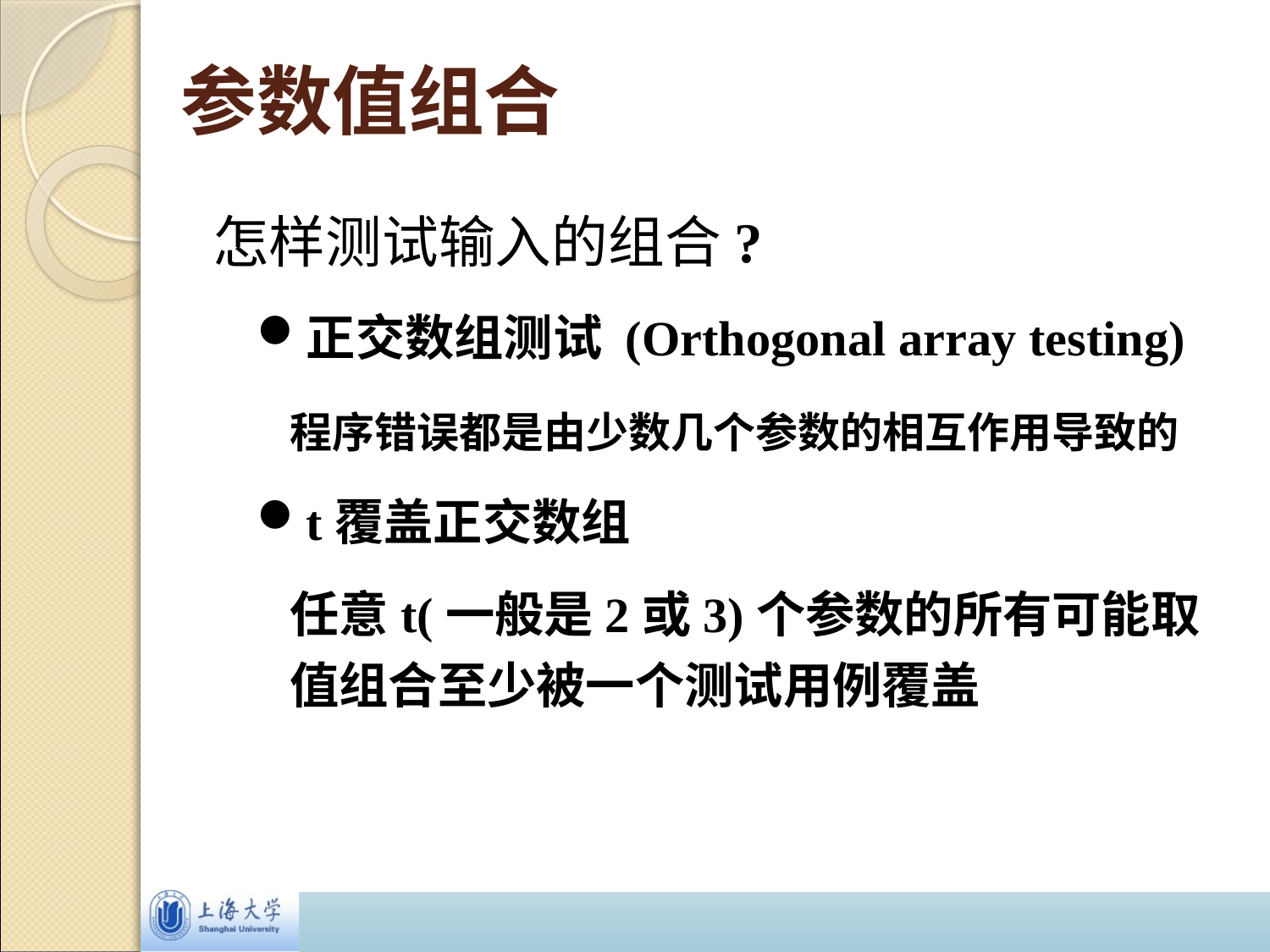

# 参数值组合
怎样测试输入的组合?
正交数组测试 (Orthogonal array testing)
	程序错误都是由少数几个参数的相互作用导致的
t覆盖正交数组
	任意t(一般是2或3)个参数的所有可能取值组合至少被一个测试用例覆盖